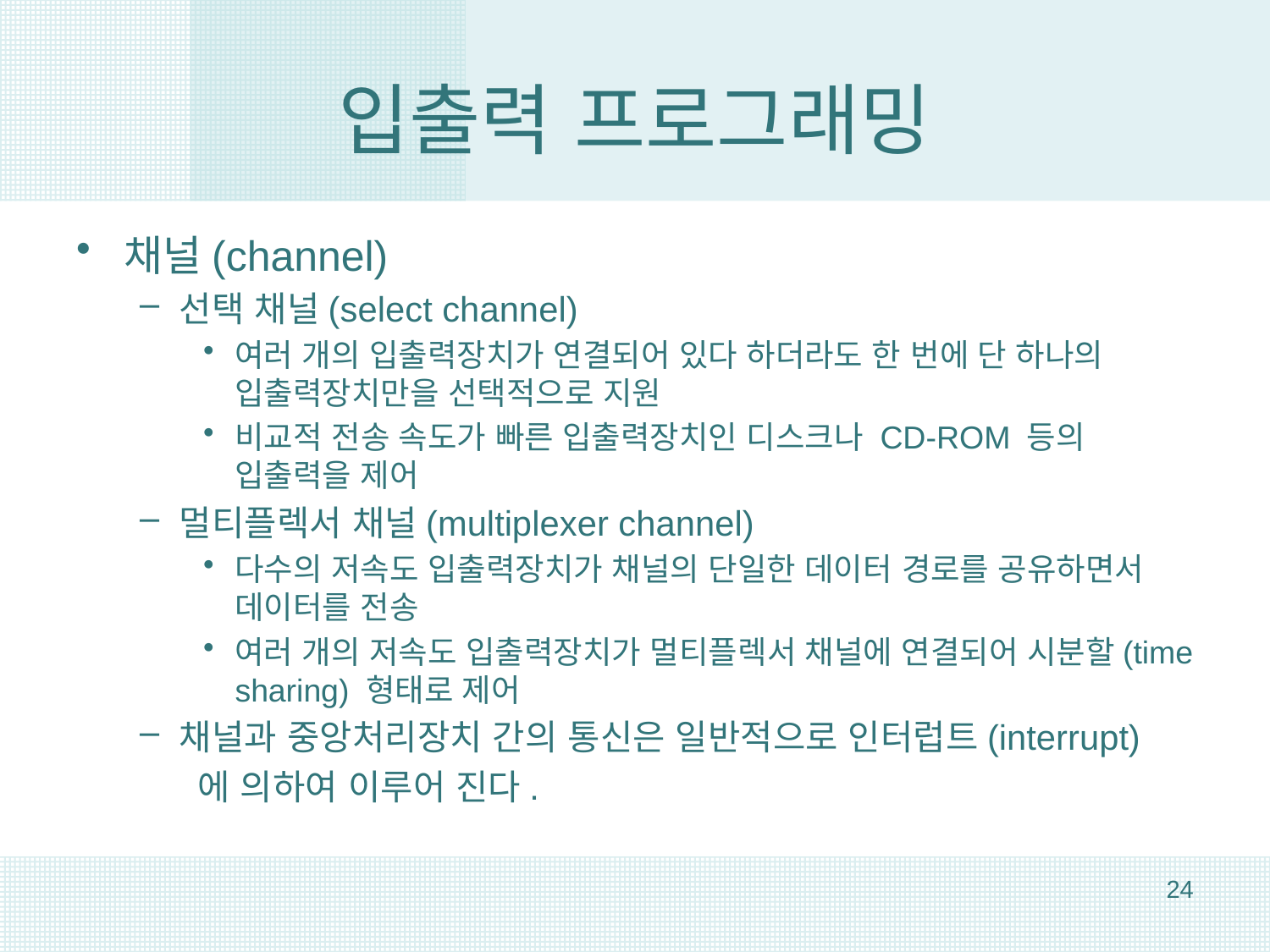

# 입출력 프로그래밍
채널(channel)
선택 채널(select channel)
여러 개의 입출력장치가 연결되어 있다 하더라도 한 번에 단 하나의 입출력장치만을 선택적으로 지원
비교적 전송 속도가 빠른 입출력장치인 디스크나 CD-ROM 등의 입출력을 제어
멀티플렉서 채널(multiplexer channel)
다수의 저속도 입출력장치가 채널의 단일한 데이터 경로를 공유하면서 데이터를 전송
여러 개의 저속도 입출력장치가 멀티플렉서 채널에 연결되어 시분할(time­sharing) 형태로 제어
채널과 중앙처리장치 간의 통신은 일반적으로 인터럽트(interrupt)
     에 의하여 이루어 진다.

24